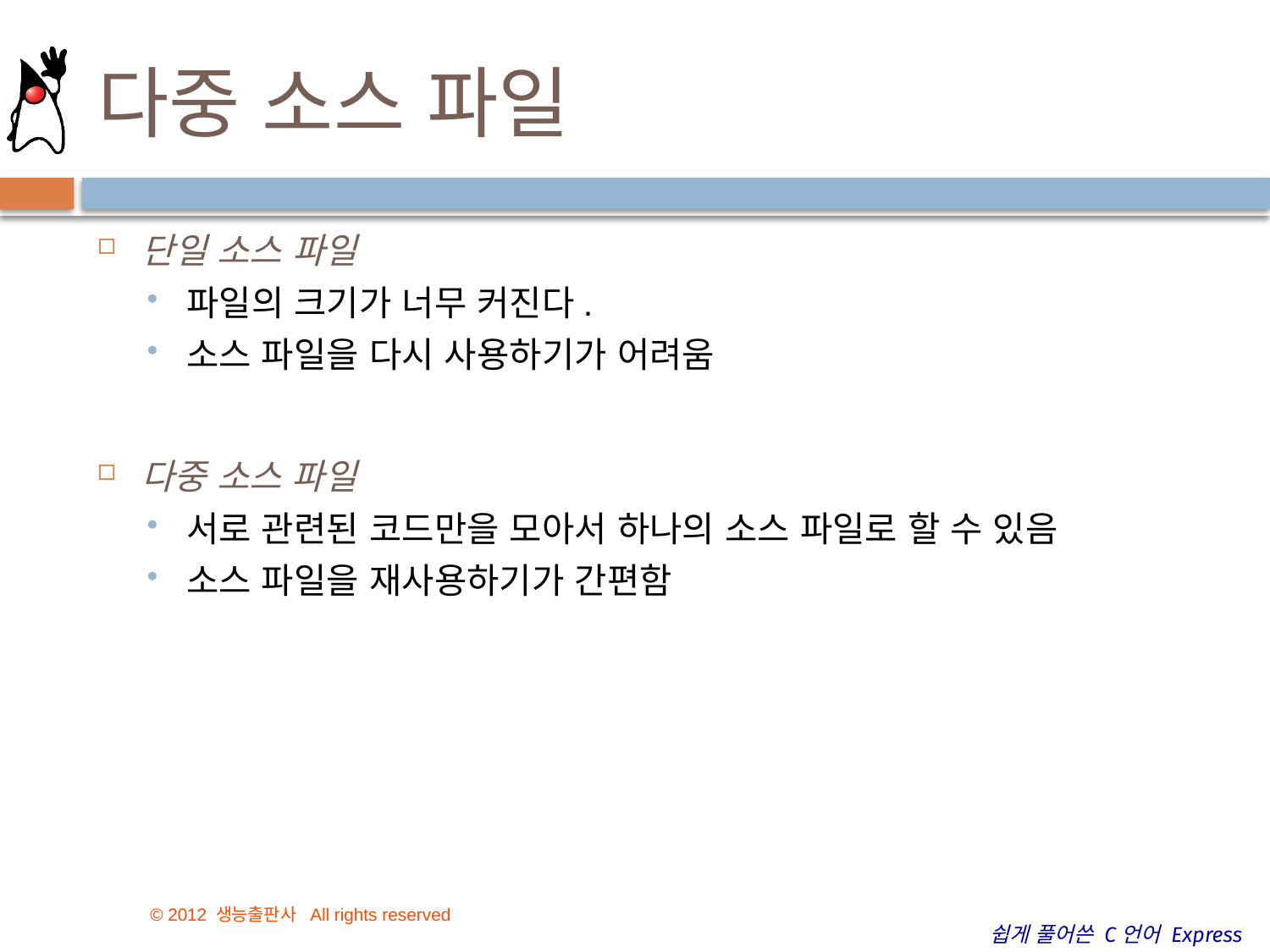

# 다중 소스 파일
단일 소스 파일
파일의 크기가 너무 커진다.
소스 파일을 다시 사용하기가 어려움

다중 소스 파일
서로 관련된 코드만을 모아서 하나의 소스 파일로 할 수 있음
소스 파일을 재사용하기가 간편함